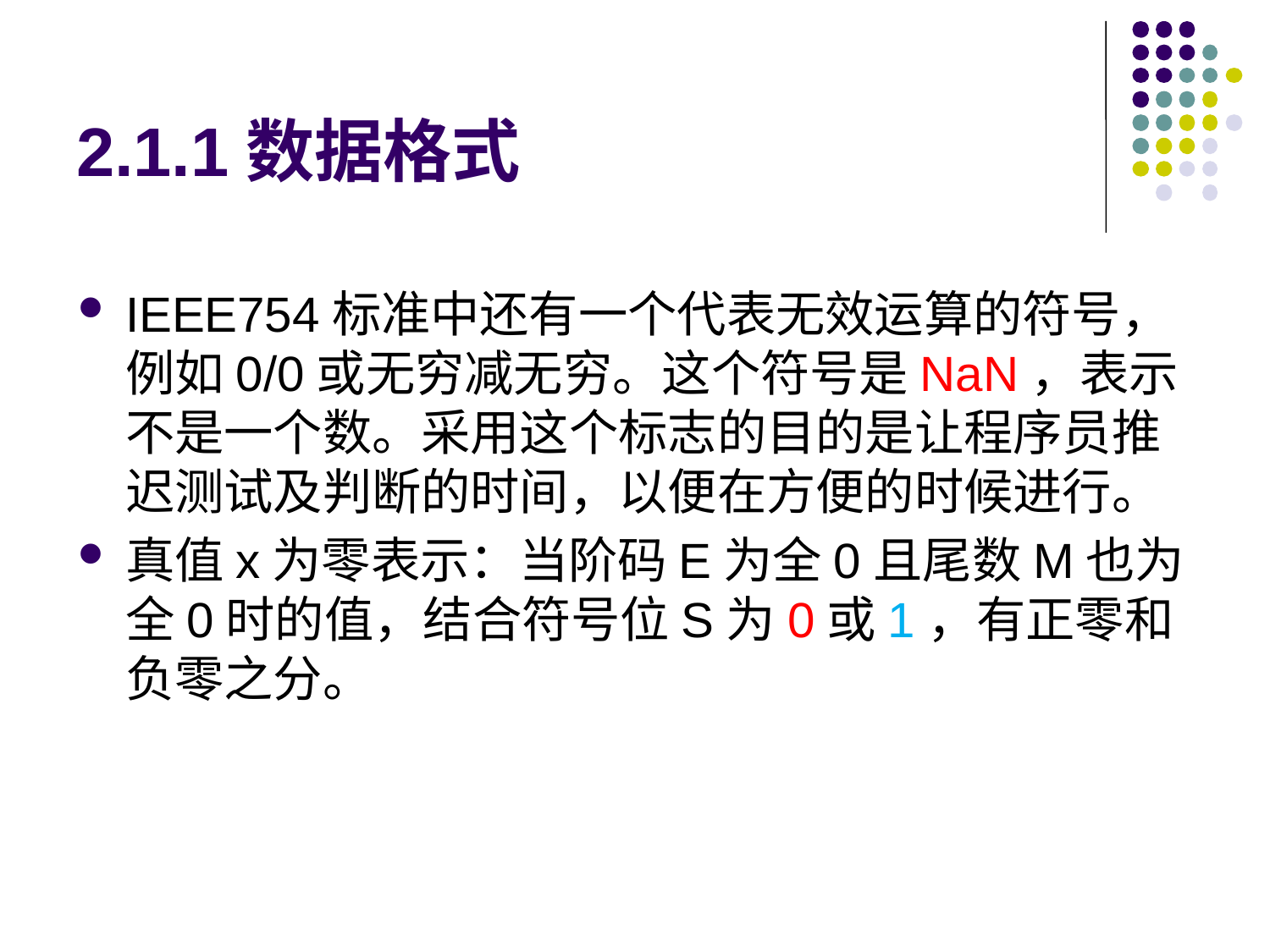

# 2.1.1数据格式
IEEE754标准中还有一个代表无效运算的符号，例如0/0或无穷减无穷。这个符号是NaN，表示不是一个数。采用这个标志的目的是让程序员推迟测试及判断的时间，以便在方便的时候进行。
真值x为零表示：当阶码E为全0且尾数M也为全0时的值，结合符号位S为0或1，有正零和负零之分。
16